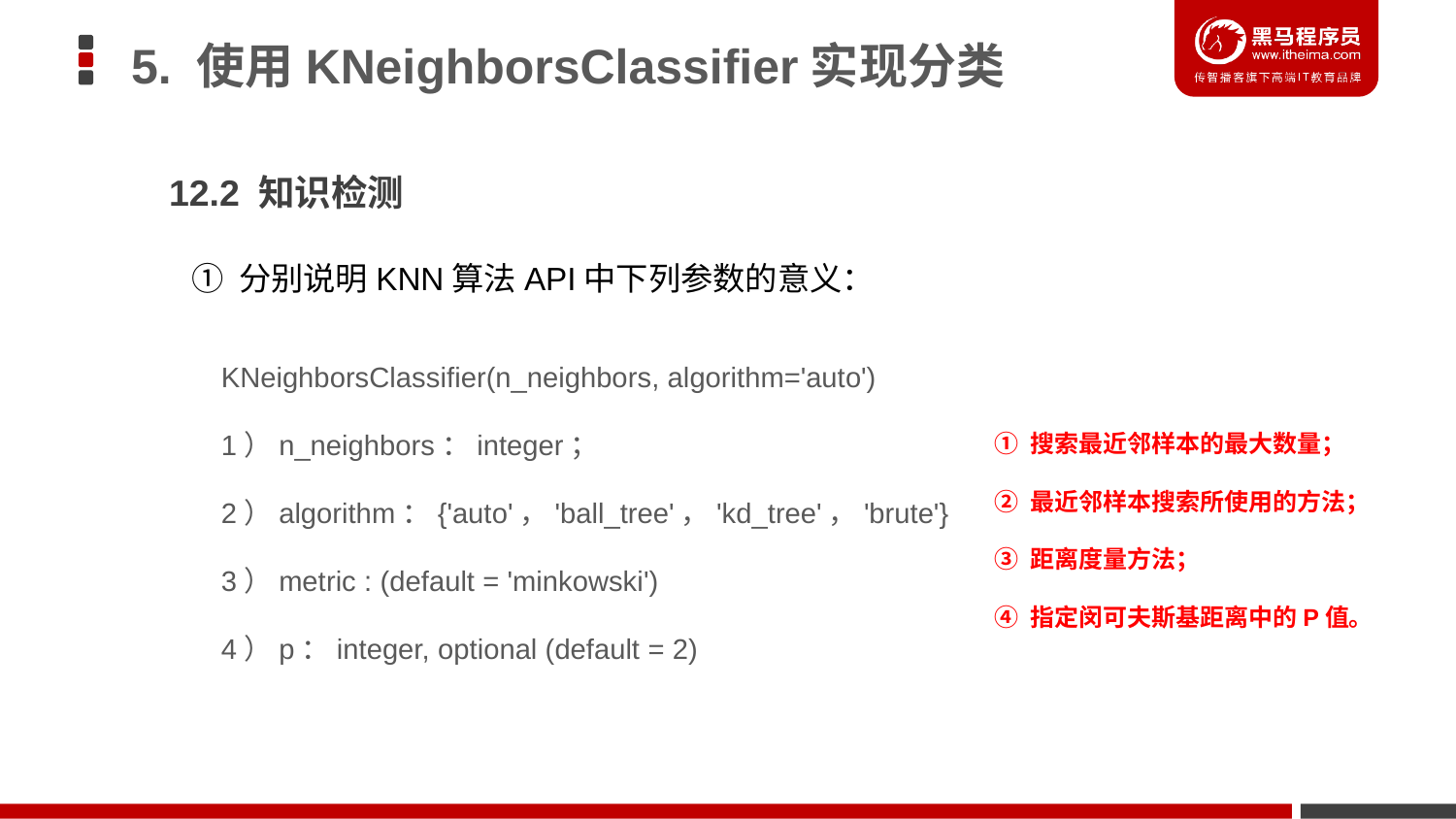

5. 使用KNeighborsClassifier实现分类
12.2 知识检测
① 分别说明KNN算法API中下列参数的意义：
KNeighborsClassifier(n_neighbors, algorithm='auto')

1）n_neighbors：integer；

2）algorithm：{'auto'，'ball_tree'，'kd_tree'，'brute'}

3）metric : (default = 'minkowski')

4）p：integer, optional (default = 2)
① 搜索最近邻样本的最大数量；

② 最近邻样本搜索所使用的方法；

③ 距离度量方法；

④ 指定闵可夫斯基距离中的P值。